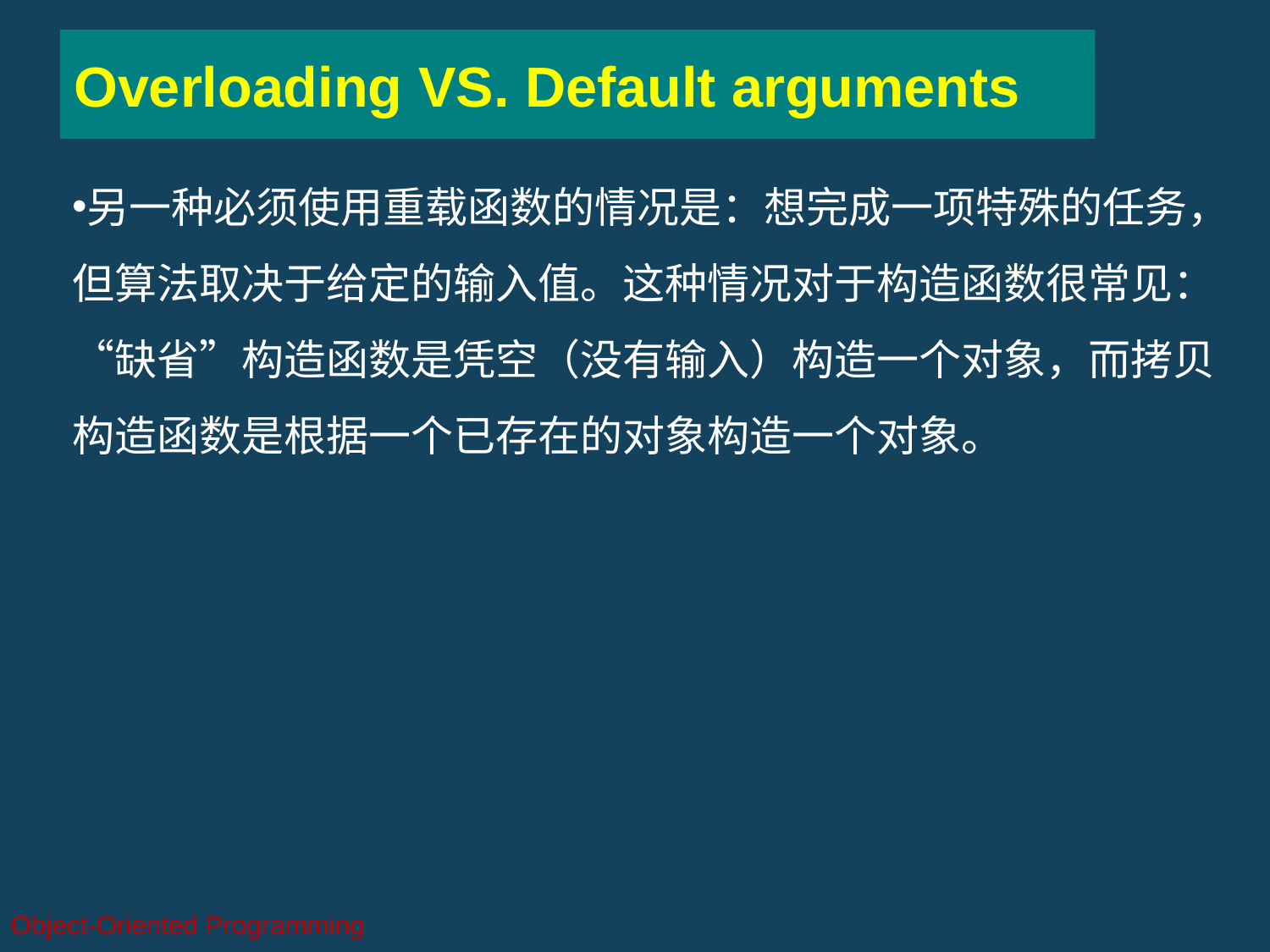

Overloading VS. Default arguments
另一种必须使用重载函数的情况是：想完成一项特殊的任务，但算法取决于给定的输入值。这种情况对于构造函数很常见：“缺省”构造函数是凭空（没有输入）构造一个对象，而拷贝构造函数是根据一个已存在的对象构造一个对象。
Object-Oriented Programming